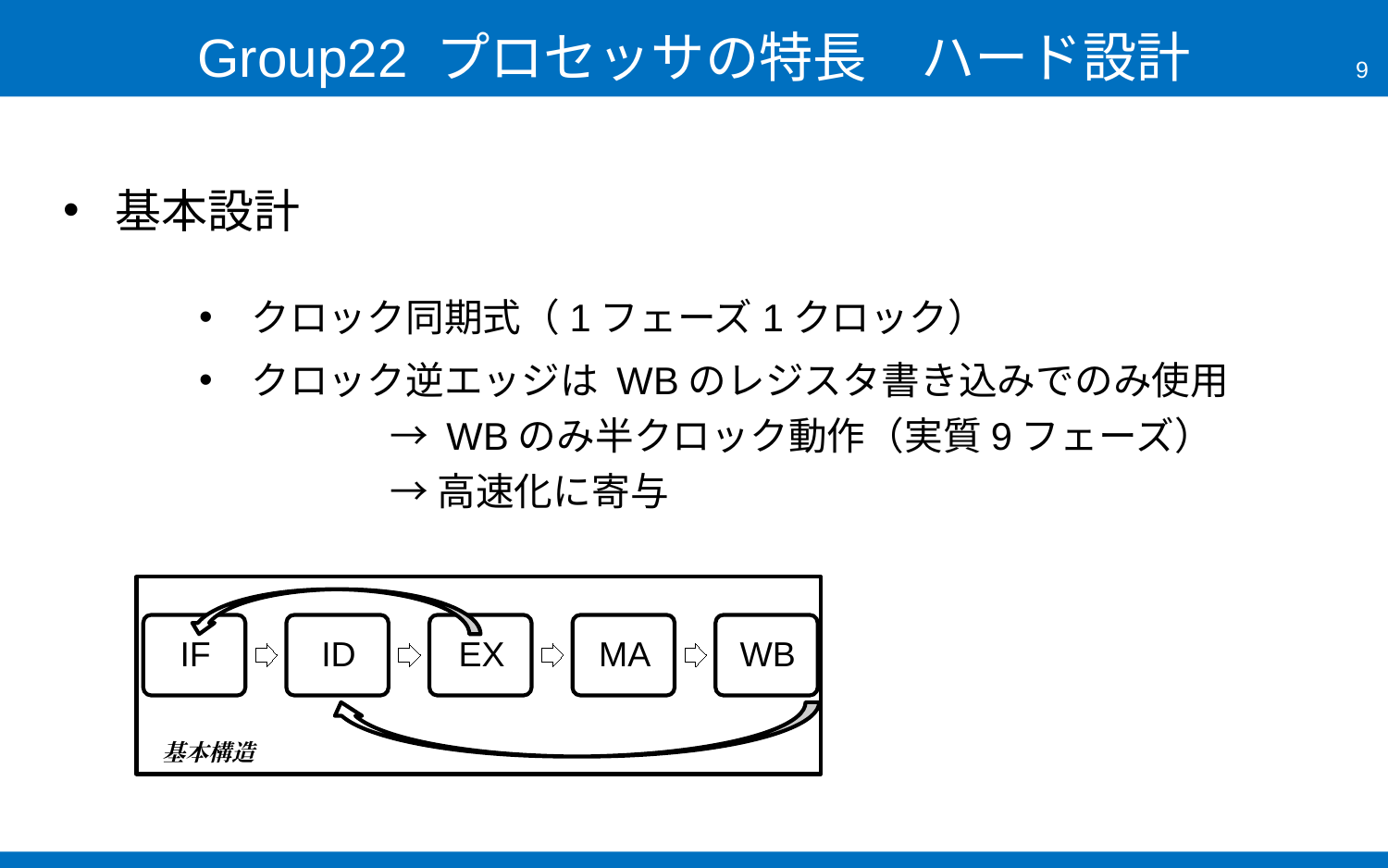

# Group22 プロセッサの特長　ハード設計

基本設計

クロック同期式（1フェーズ1クロック）
クロック逆エッジは WBのレジスタ書き込みでのみ使用
	→ WBのみ半クロック動作（実質9フェーズ）
	→ 高速化に寄与

IF

ID

EX

MA

WB

基本構造